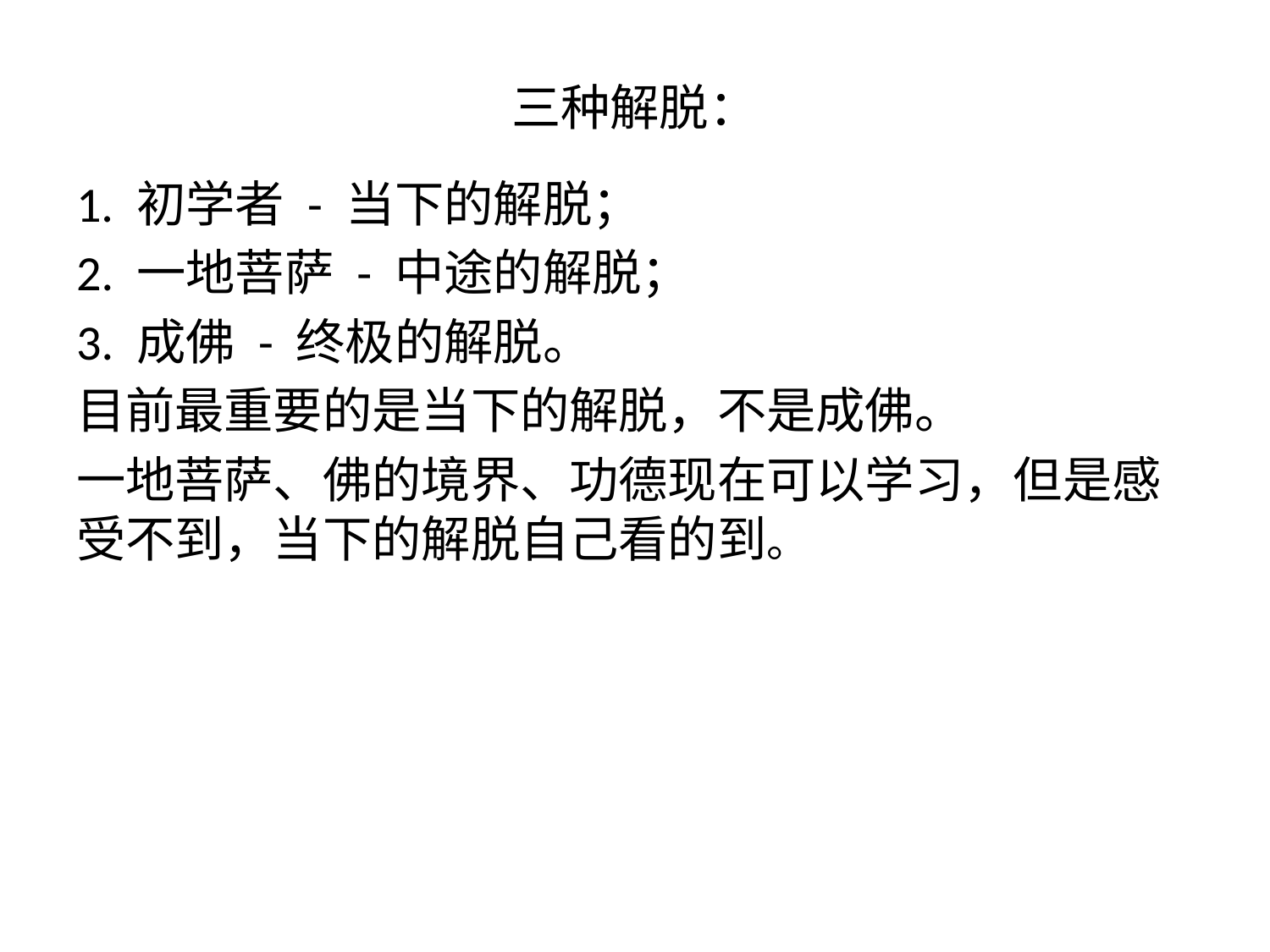

# 三种解脱：
1. 初学者 - 当下的解脱；
2. 一地菩萨 - 中途的解脱；
3. 成佛 - 终极的解脱。
目前最重要的是当下的解脱，不是成佛。
一地菩萨、佛的境界、功德现在可以学习，但是感受不到，当下的解脱自己看的到。